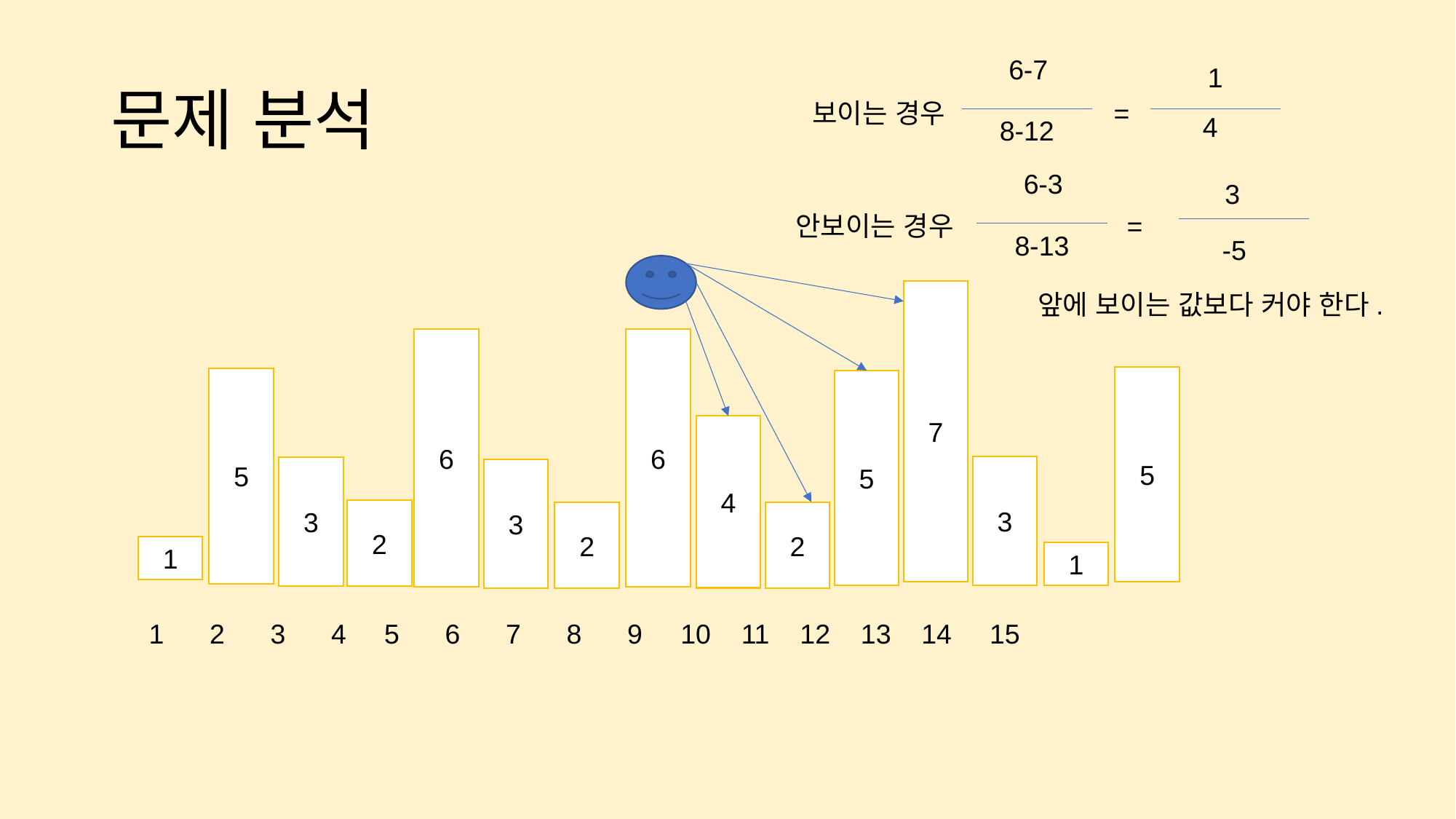

# 문제 분석
6-7
1
보이는 경우
=
4
8-12
6-3
3
안보이는 경우
=
8-13
-5

7
앞에 보이는 값보다 커야 한다.
6
6
5
5
5
4
3
3
3
2
2
2
1
1
1      2      3      4     5      6      7      8      9     10    11    12    13    14     15